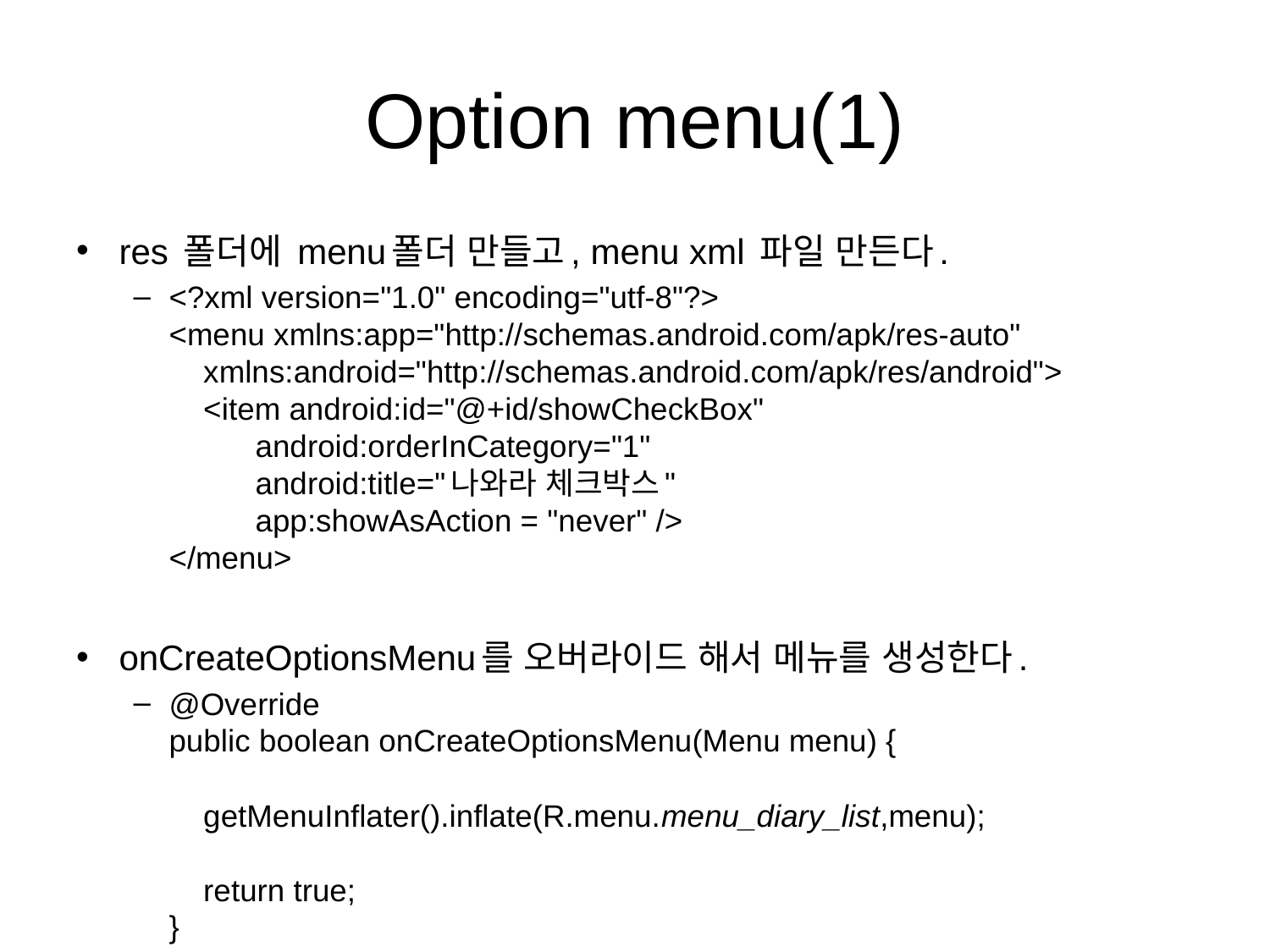

# Option menu(1)
res 폴더에 menu폴더 만들고, menu xml 파일 만든다.
<?xml version="1.0" encoding="utf-8"?>
<menu xmlns:app="http://schemas.android.com/apk/res-auto"
    xmlns:android="http://schemas.android.com/apk/res/android">
    <item android:id="@+id/showCheckBox"
          android:orderInCategory="1"
          android:title="나와라 체크박스"
          app:showAsAction = "never" />
</menu>

onCreateOptionsMenu를 오버라이드 해서 메뉴를 생성한다.
@Override
public boolean onCreateOptionsMenu(Menu menu) {
    getMenuInflater().inflate(R.menu.menu_diary_list,menu);
    return true;
}